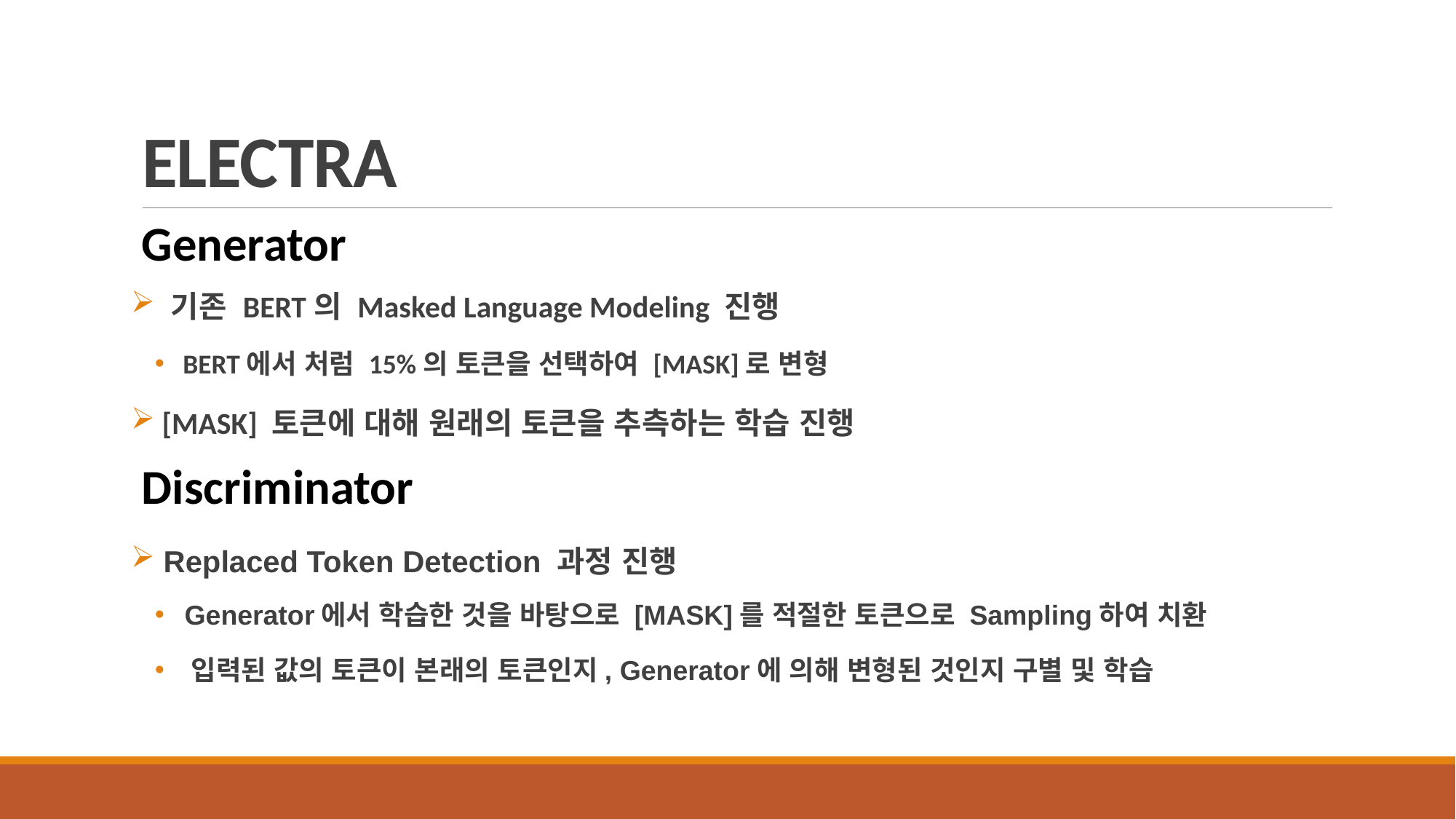

# ELECTRA
Generator
 기존 BERT의 Masked Language Modeling 진행
 BERT에서 처럼 15%의 토큰을 선택하여 [MASK]로 변형
 [MASK] 토큰에 대해 원래의 토큰을 추측하는 학습 진행
Discriminator
 Replaced Token Detection 과정 진행
 Generator에서 학습한 것을 바탕으로 [MASK]를 적절한 토큰으로 Sampling하여 치환
 입력된 값의 토큰이 본래의 토큰인지, Generator에 의해 변형된 것인지 구별 및 학습